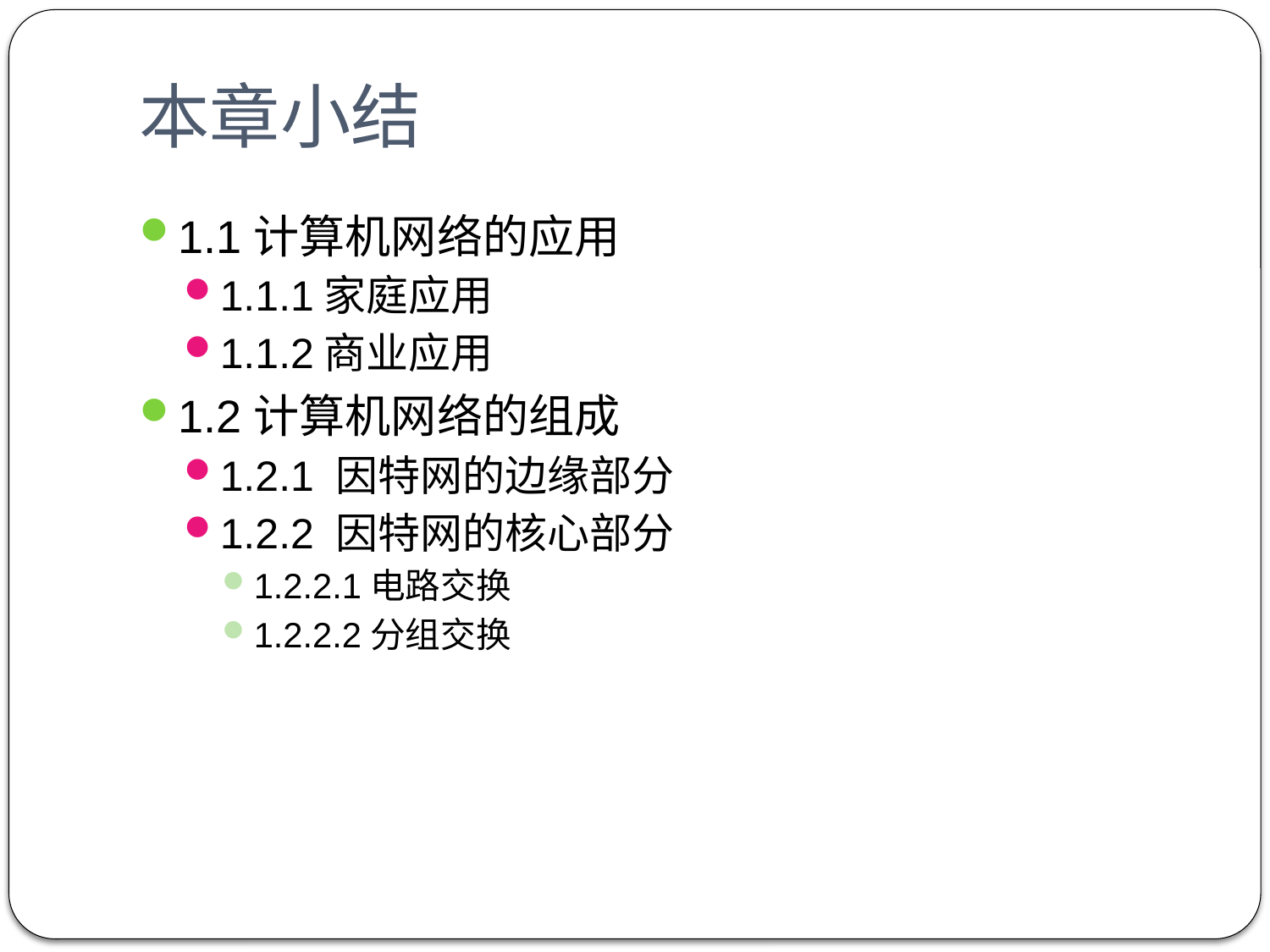

# 本章小结
1.1计算机网络的应用
1.1.1家庭应用
1.1.2商业应用
1.2计算机网络的组成
1.2.1 因特网的边缘部分
1.2.2 因特网的核心部分
1.2.2.1电路交换
1.2.2.2分组交换